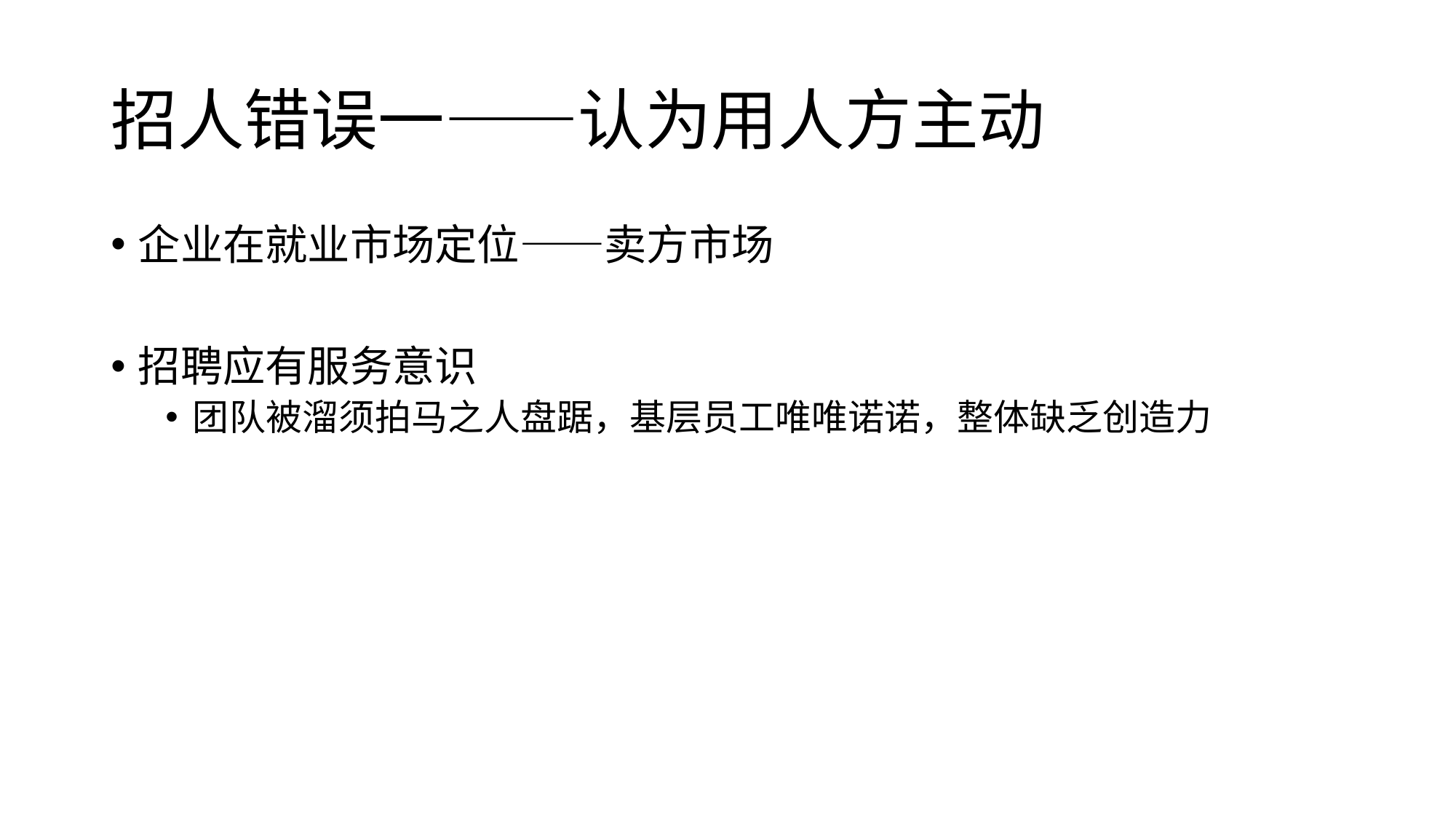

# 招人错误一——认为用人方主动
企业在就业市场定位——卖方市场

招聘应有服务意识
团队被溜须拍马之人盘踞，基层员工唯唯诺诺，整体缺乏创造力